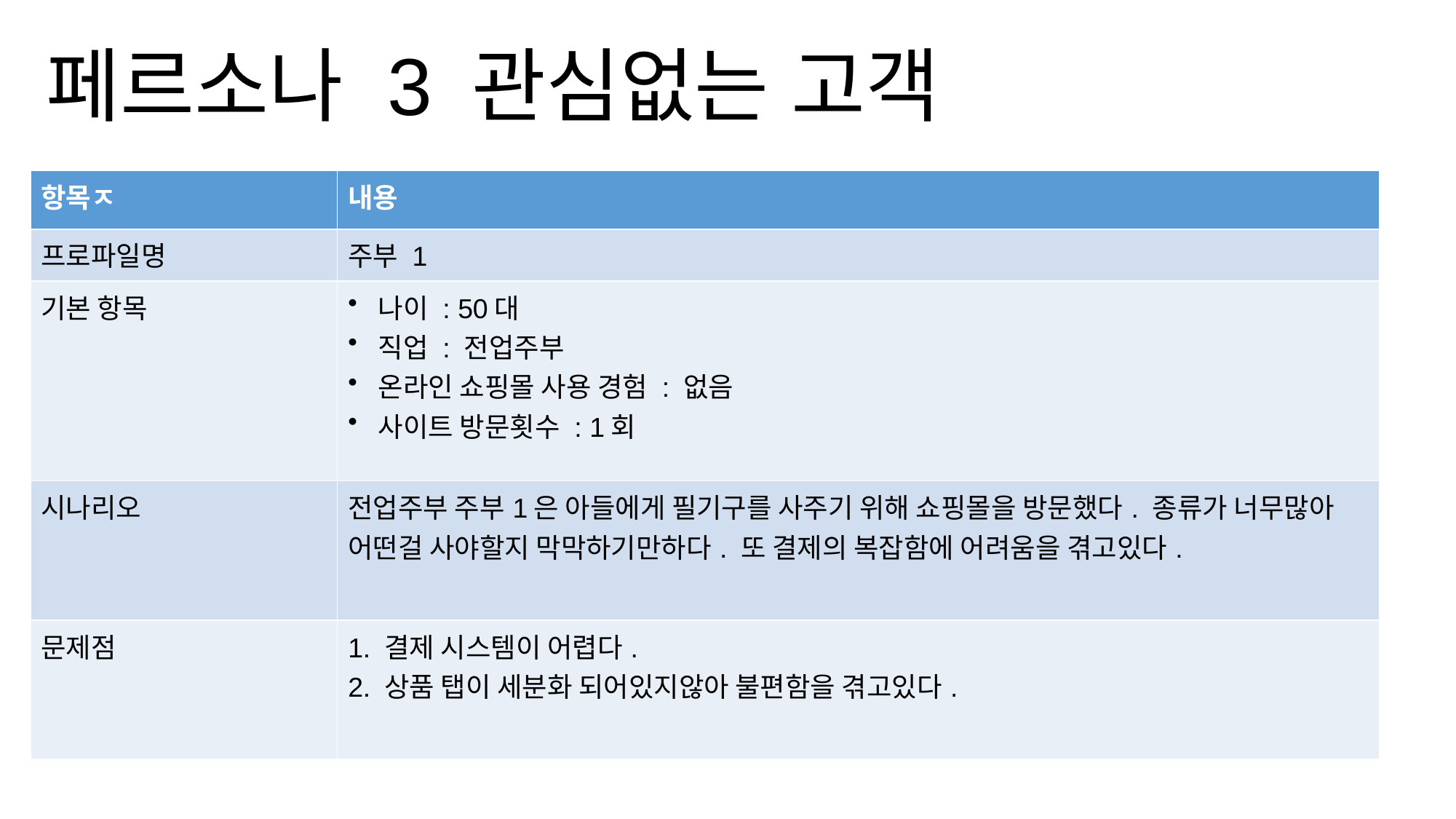

페르소나 3 관심없는 고객
| 항목ㅈ | 내용 |
| --- | --- |
| 프로파일명 | 주부 1 |
| 기본 항목 | 나이 : 50대 직업 : 전업주부 온라인 쇼핑몰 사용 경험 : 없음 사이트 방문횟수 : 1회 |
| 시나리오 | 전업주부 주부1은 아들에게 필기구를 사주기 위해 쇼핑몰을 방문했다. 종류가 너무많아 어떤걸 사야할지 막막하기만하다. 또 결제의 복잡함에 어려움을 겪고있다. |
| 문제점 | 1. 결제 시스템이 어렵다. 2. 상품 탭이 세분화 되어있지않아 불편함을 겪고있다. |
#